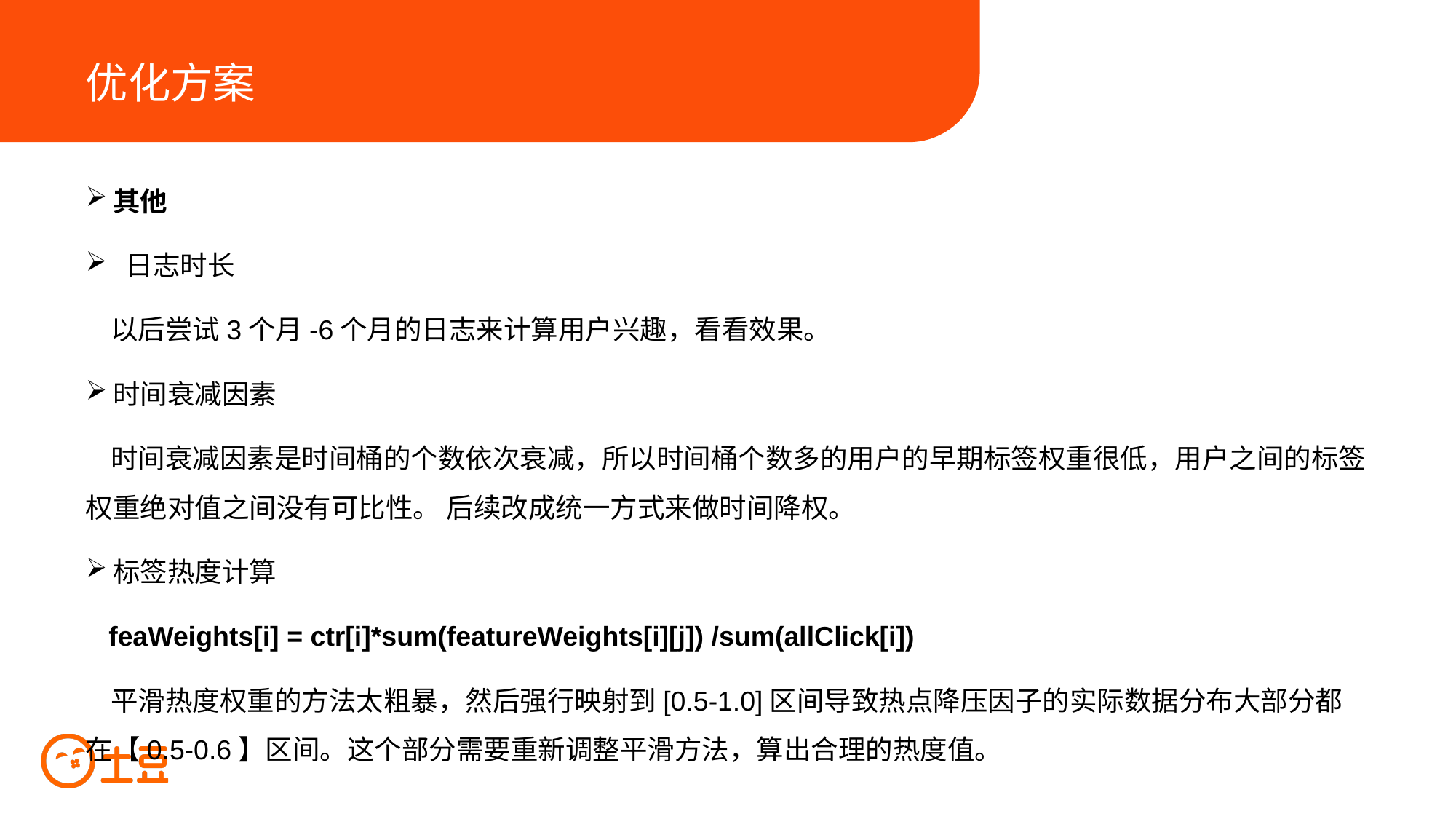

优化方案
其他
 日志时长
   以后尝试3个月-6个月的日志来计算用户兴趣，看看效果。
时间衰减因素
   时间衰减因素是时间桶的个数依次衰减，所以时间桶个数多的用户的早期标签权重很低，用户之间的标签权重绝对值之间没有可比性。 后续改成统一方式来做时间降权。
标签热度计算
   feaWeights[i] = ctr[i]*sum(featureWeights[i][j]) /sum(allClick[i])
   平滑热度权重的方法太粗暴，然后强行映射到[0.5-1.0]区间导致热点降压因子的实际数据分布大部分都在【0.5-0.6】区间。这个部分需要重新调整平滑方法，算出合理的热度值。